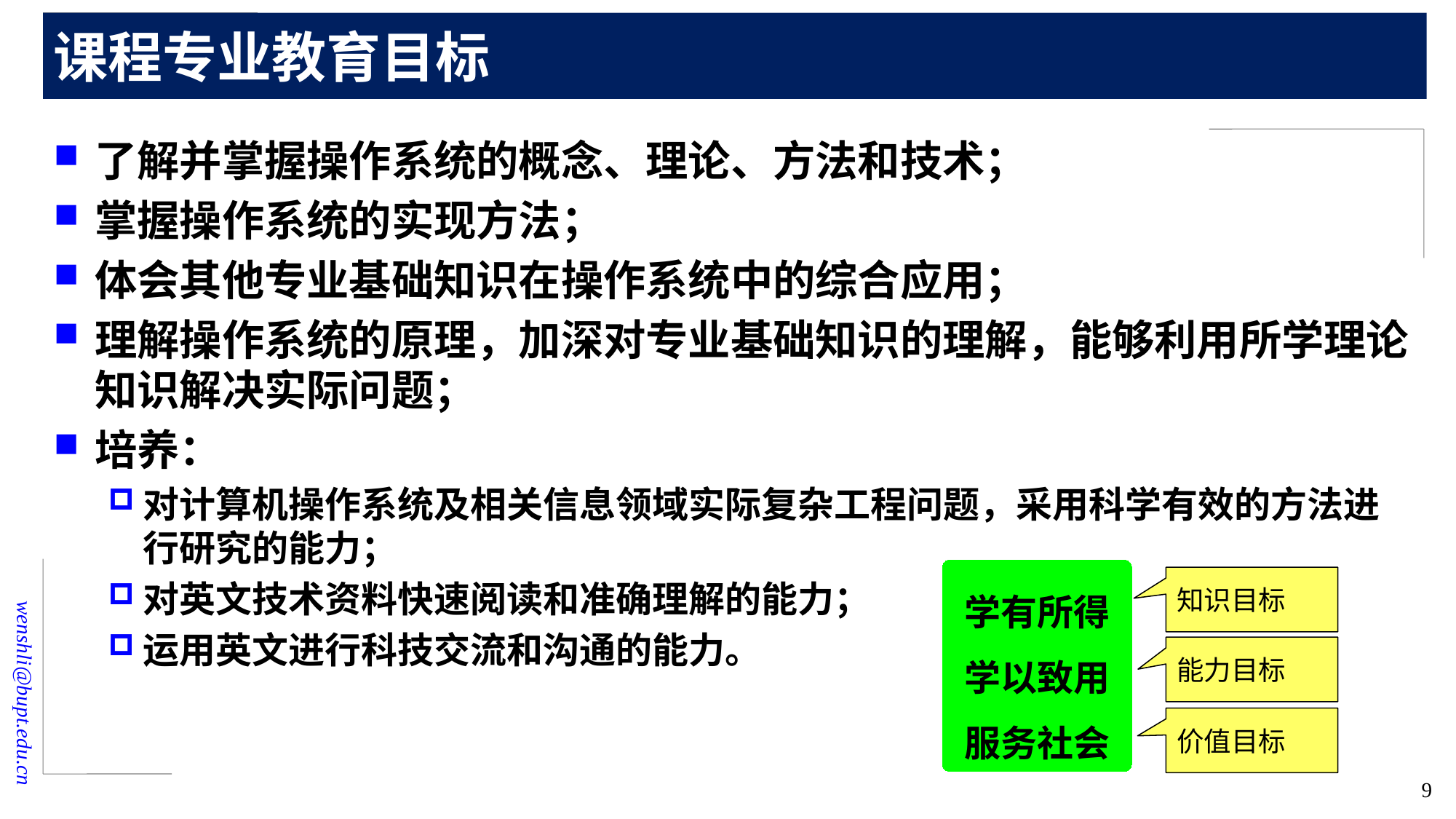

# 课程专业教育目标
了解并掌握操作系统的概念、理论、方法和技术；
掌握操作系统的实现方法；
体会其他专业基础知识在操作系统中的综合应用；
理解操作系统的原理，加深对专业基础知识的理解，能够利用所学理论知识解决实际问题；
培养：
对计算机操作系统及相关信息领域实际复杂工程问题，采用科学有效的方法进行研究的能力；
对英文技术资料快速阅读和准确理解的能力；
运用英文进行科技交流和沟通的能力。
学有所得
学以致用
服务社会
知识目标
能力目标
价值目标
9